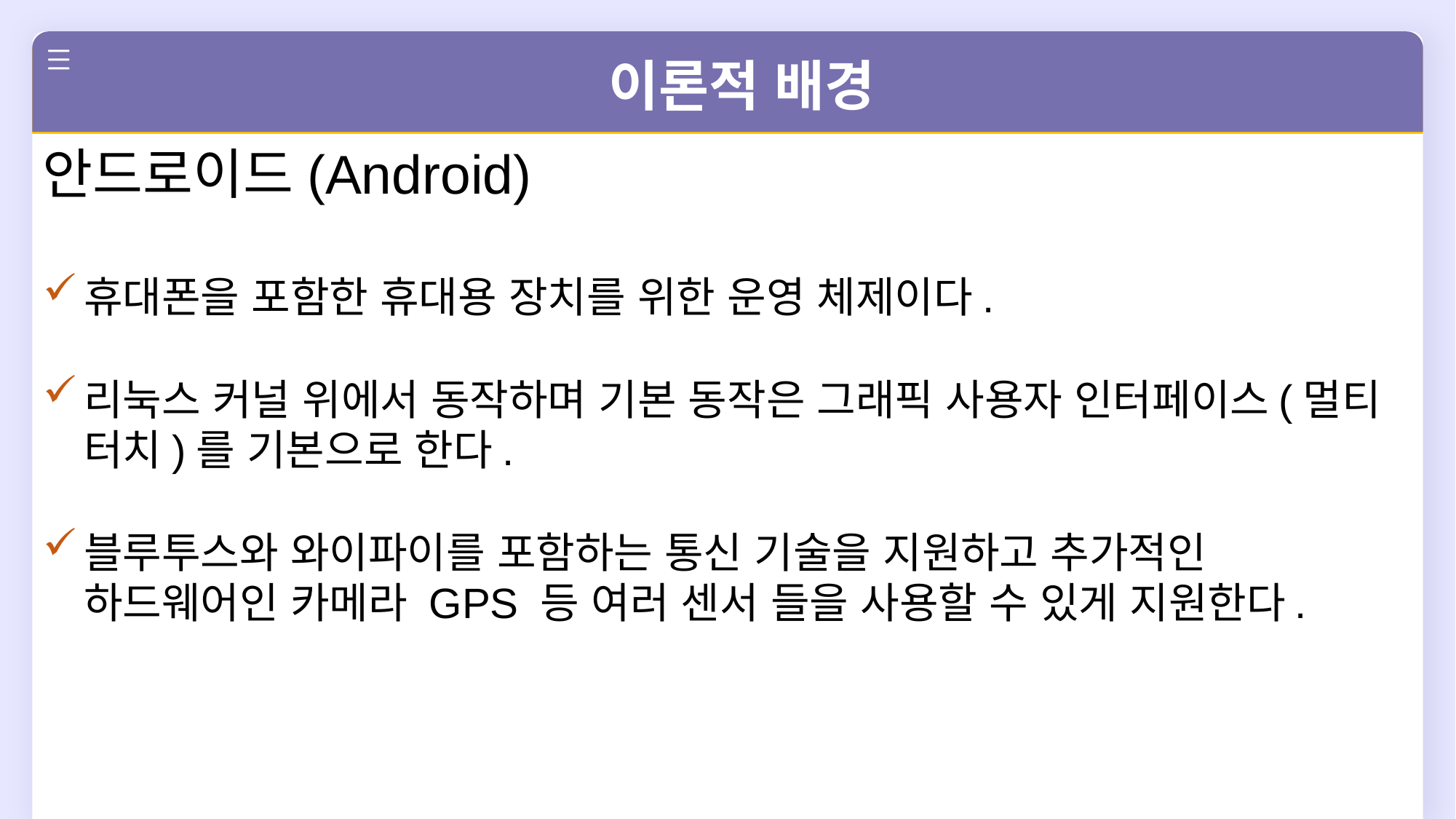

이론적 배경

안드로이드(Android)

휴대폰을 포함한 휴대용 장치를 위한 운영 체제이다.

리눅스 커널 위에서 동작하며 기본 동작은 그래픽 사용자 인터페이스(멀티 터치)를 기본으로 한다.

블루투스와 와이파이를 포함하는 통신 기술을 지원하고 추가적인 하드웨어인 카메라 GPS 등 여러 센서 들을 사용할 수 있게 지원한다.